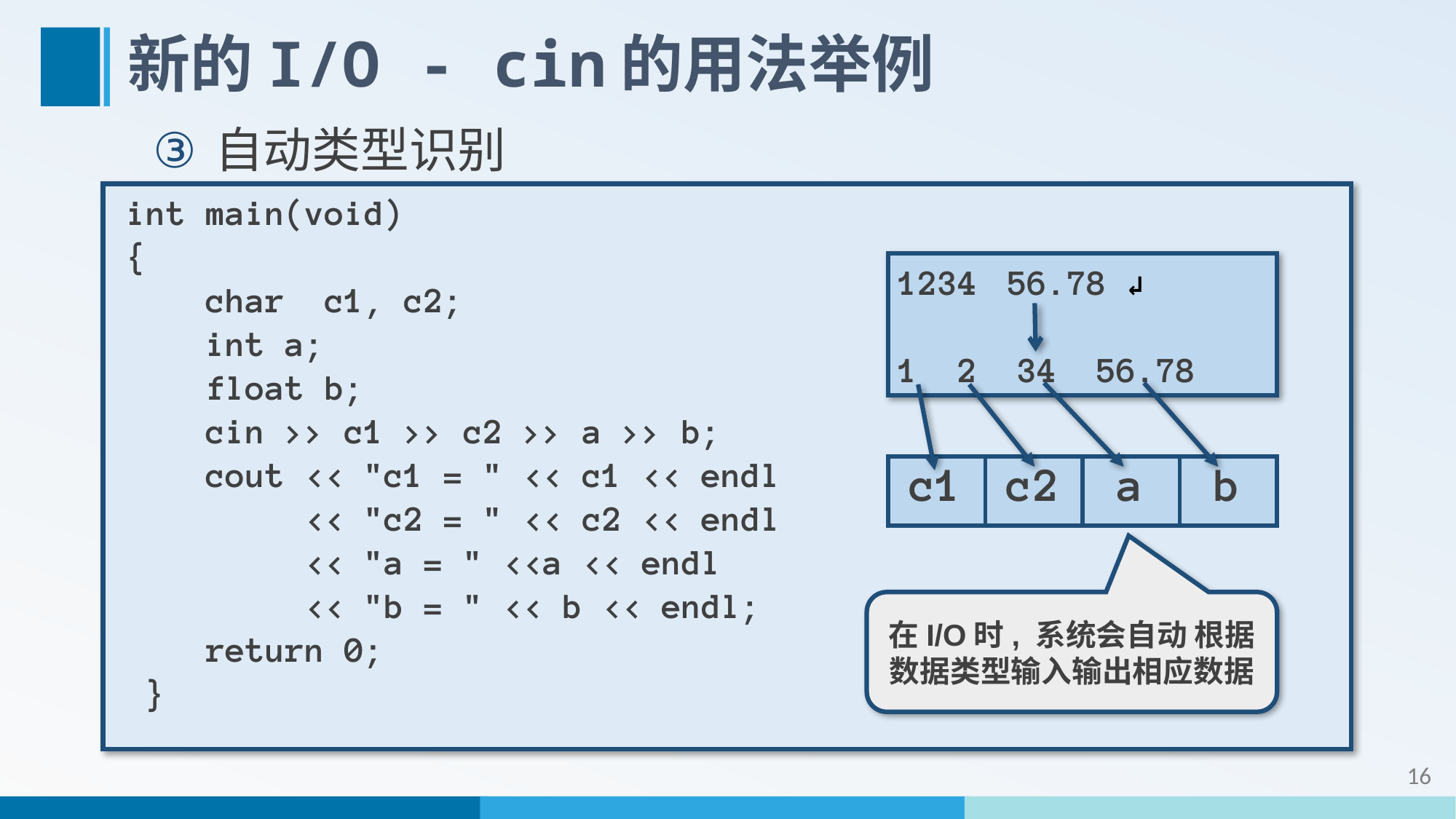

# 新的I/O - cin的用法举例
自动类型识别
int main(void)
{
    char  c1, c2;
    int a;
    float b;
    cin >> c1 >> c2 >> a >> b;
    cout << "c1 = " << c1 << endl
         << "c2 = " << c2 << endl
         << "a = " <<a << endl
         << "b = " << b << endl;
    return 0;
 }
1234	56.78 ↲
1  2  34  56.78

| c1 | c2 | a | b |
| --- | --- | --- | --- |
在I/O时, 系统会自动 根据数据类型输入输出相应数据